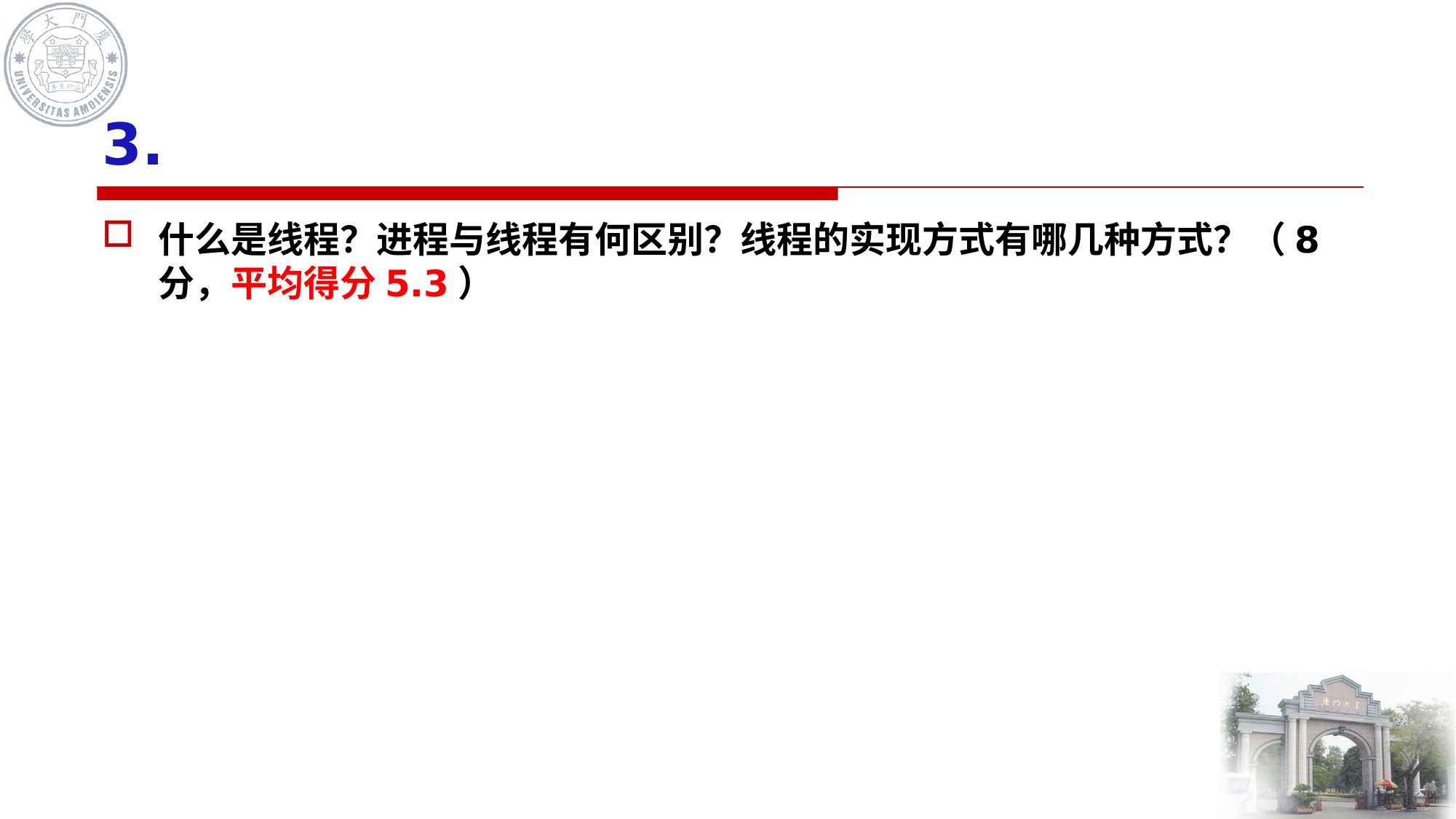

# 3.
什么是线程？进程与线程有何区别？线程的实现方式有哪几种方式？（8分，平均得分5.3）